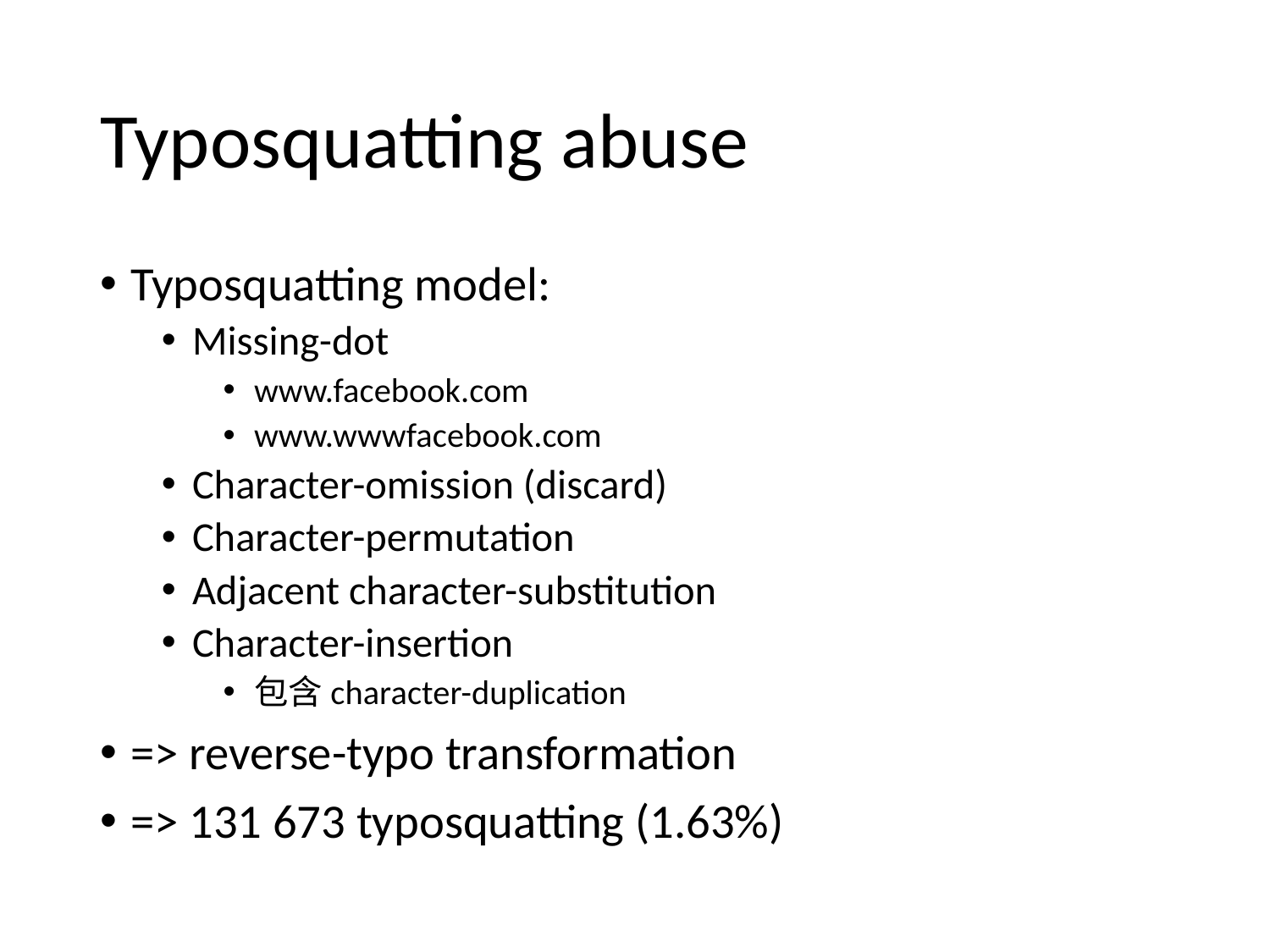

# Typosquatting abuse
Typosquatting model:
Missing-dot
www.facebook.com
www.wwwfacebook.com
Character-omission (discard)
Character-permutation
Adjacent character-substitution
Character-insertion
包含character-duplication
=> reverse-typo transformation
=> 131 673 typosquatting (1.63%)